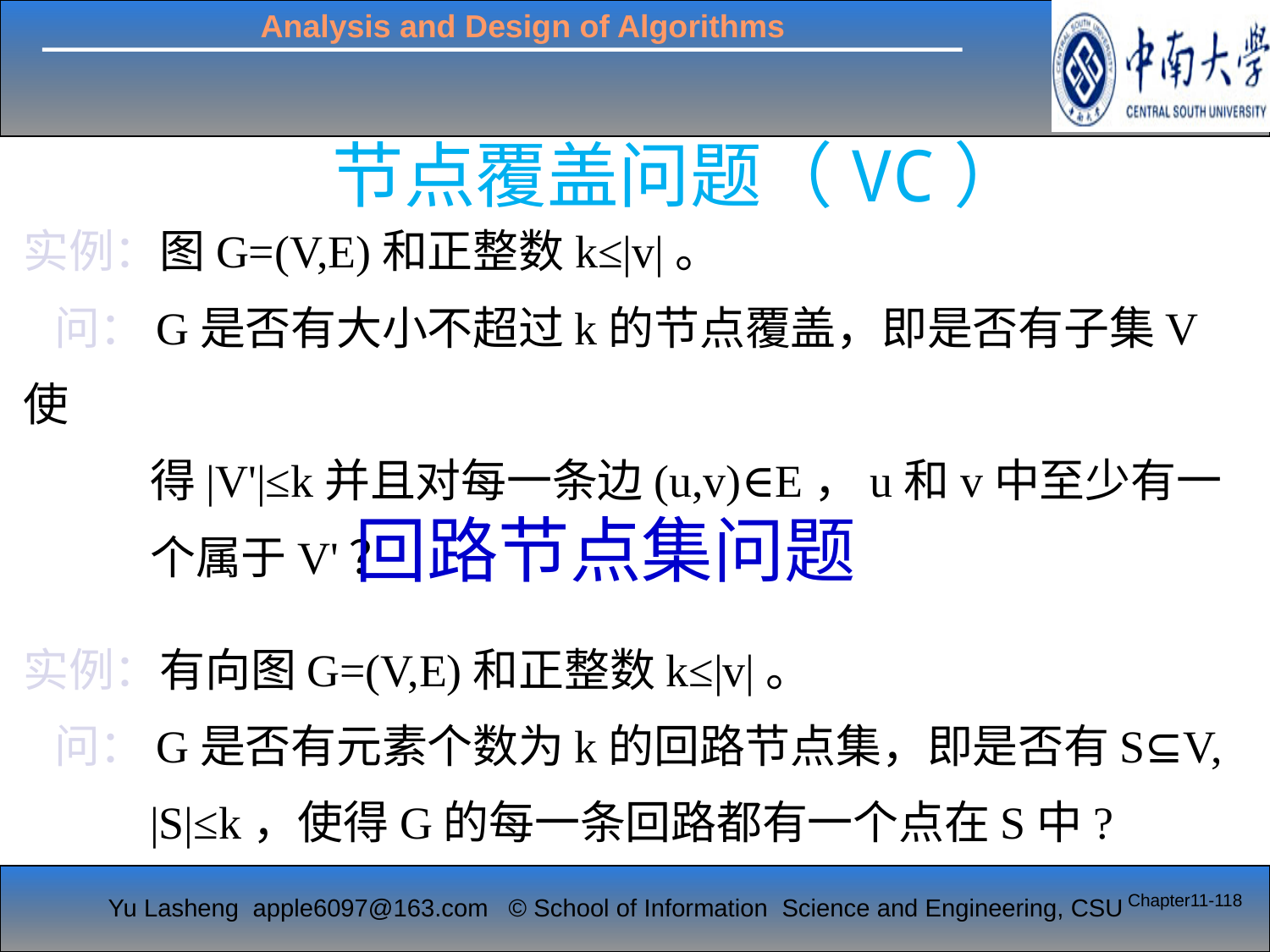

# 节点覆盖问题（VC）
实例：图G=(V,E)和正整数k≤|v|。
  问：G是否有大小不超过k的节点覆盖，即是否有子集V使
得|V'|≤k并且对每一条边(u,v)∈E，u和v中至少有一个属于V'？
回路节点集问题
实例：有向图G=(V,E)和正整数k≤|v|。
  问：G是否有元素个数为k的回路节点集，即是否有S⊆V,
|S|≤k，使得G的每一条回路都有一个点在S中?
Chapter11-118